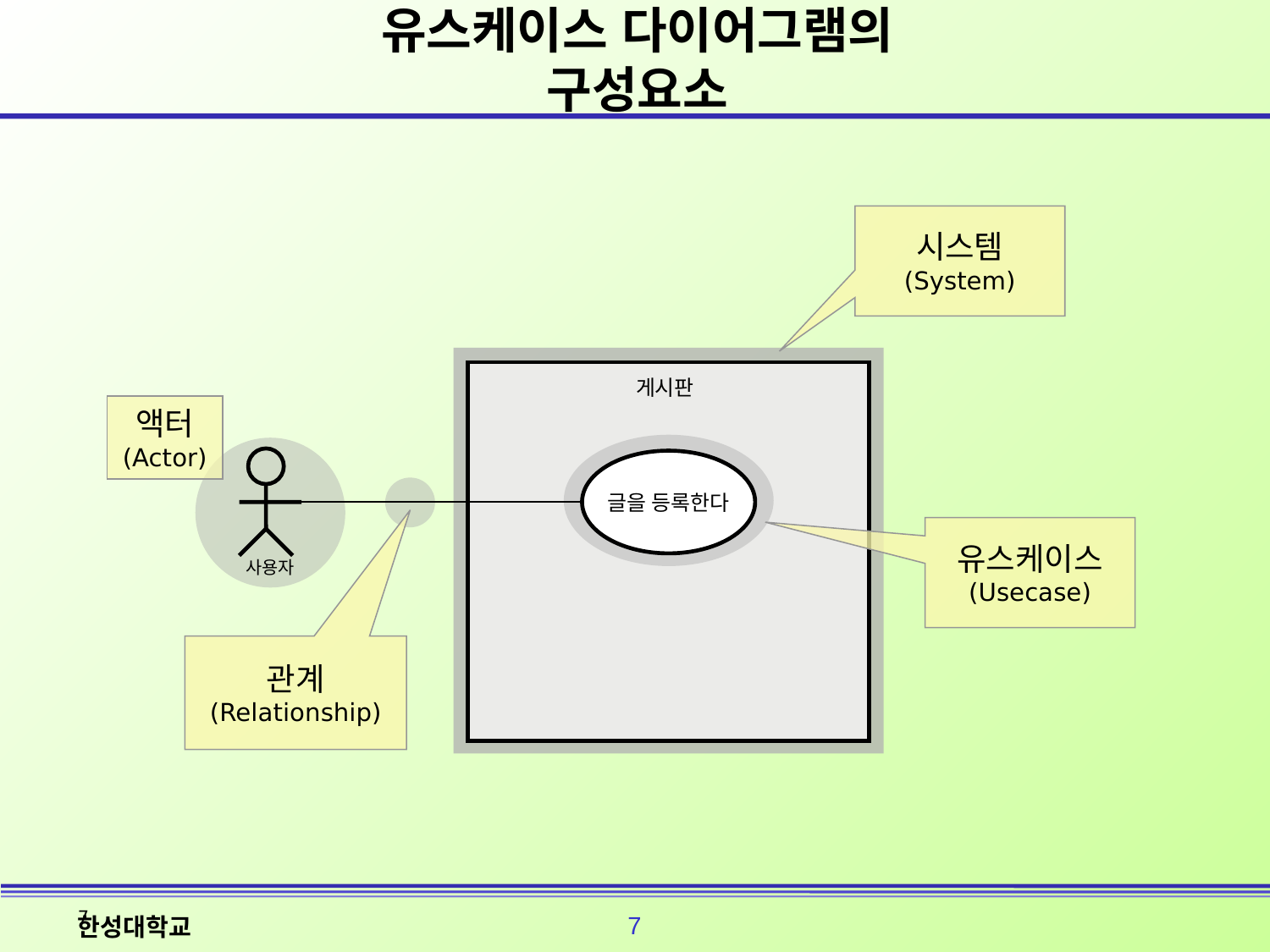

# 유스케이스 다이어그램의 구성요소
시스템
(System)

게시판
액터
(Actor)

글을 등록한다

유스케이스
(Usecase)
사용자
관계
(Relationship)
7